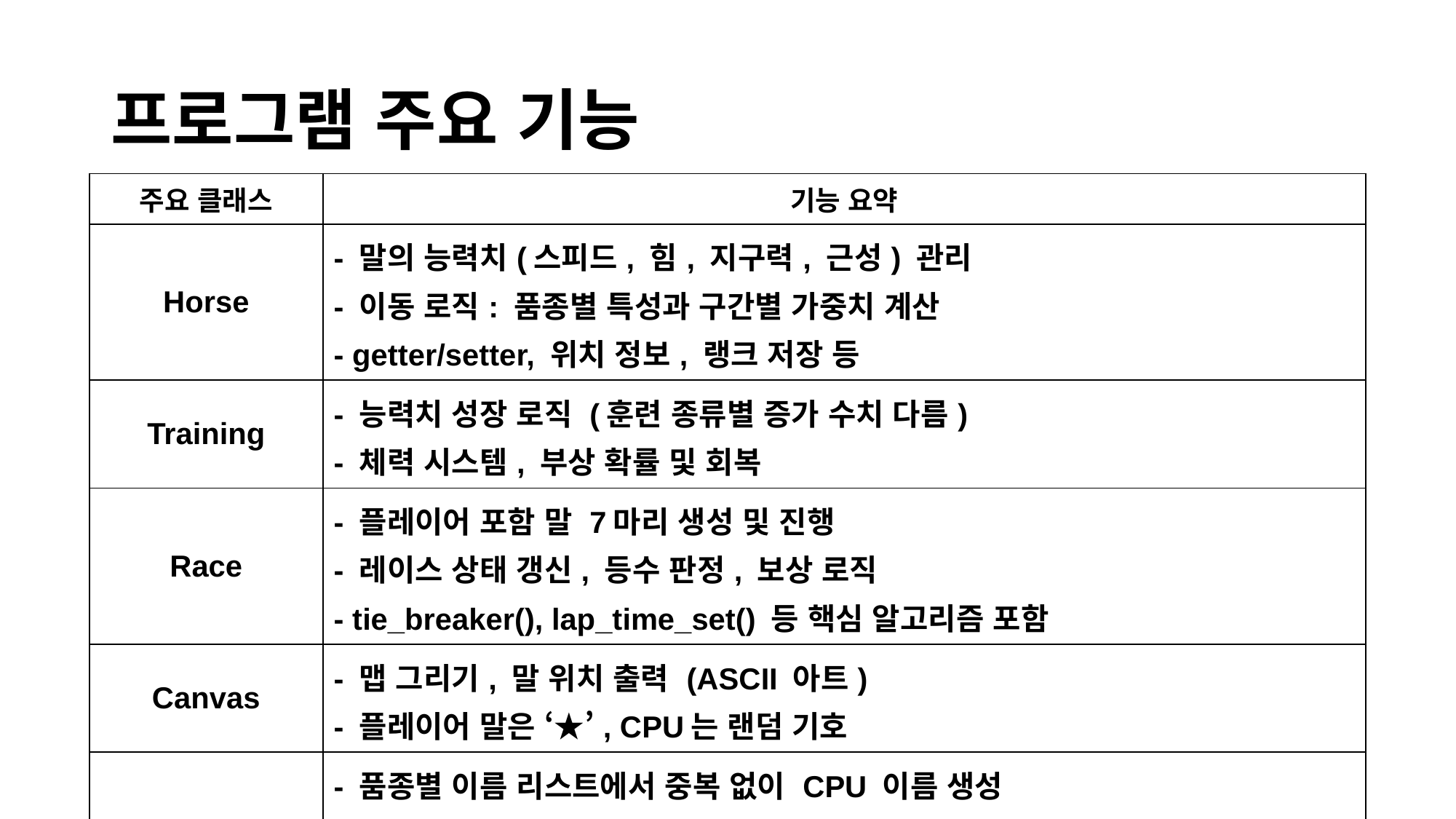

# 프로그램 주요 기능
| 주요 클래스 | 기능 요약 |
| --- | --- |
| Horse | - 말의 능력치(스피드, 힘, 지구력, 근성) 관리 - 이동 로직: 품종별 특성과 구간별 가중치 계산 - getter/setter, 위치 정보, 랭크 저장 등 |
| Training | - 능력치 성장 로직 (훈련 종류별 증가 수치 다름) - 체력 시스템, 부상 확률 및 회복 |
| Race | - 플레이어 포함 말 7마리 생성 및 진행 - 레이스 상태 갱신, 등수 판정, 보상 로직 - tie\_breaker(), lap\_time\_set() 등 핵심 알고리즘 포함 |
| Canvas | - 맵 그리기, 말 위치 출력 (ASCII 아트) - 플레이어 말은 ‘★’, CPU는 랜덤 기호 |
| UI | - 품종별 이름 리스트에서 중복 없이 CPU 이름 생성 - 게임 시작 화면, 말 선택, 훈련창 및 정보 출력 - 키보드 입력 처리 및 스탯창 ASCII 출력 |